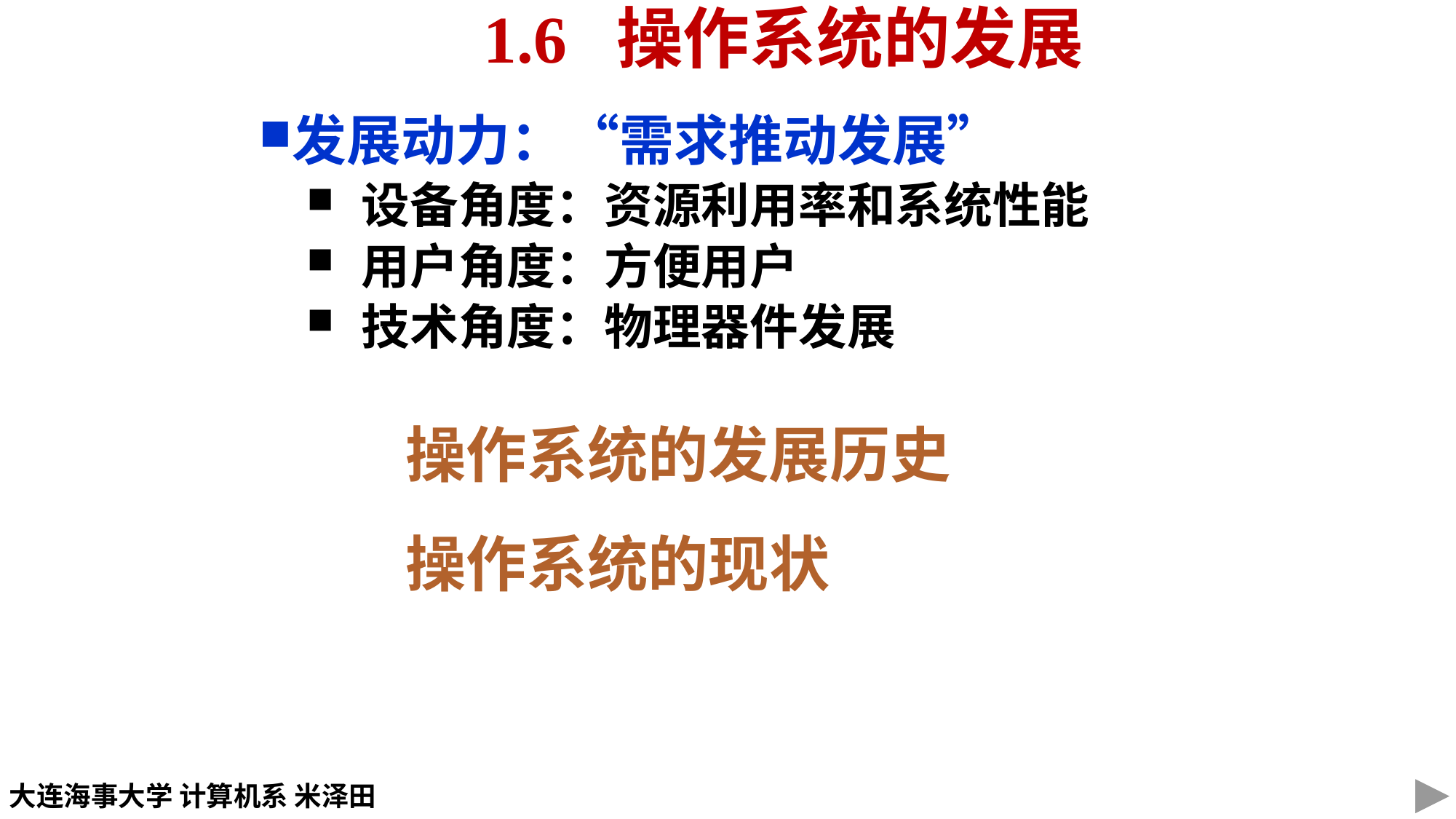

1.6  操作系统的发展
发展动力：“需求推动发展”
设备角度：资源利用率和系统性能
用户角度：方便用户
技术角度：物理器件发展
操作系统的发展历史
操作系统的现状
大连海事大学 计算机系 米泽田